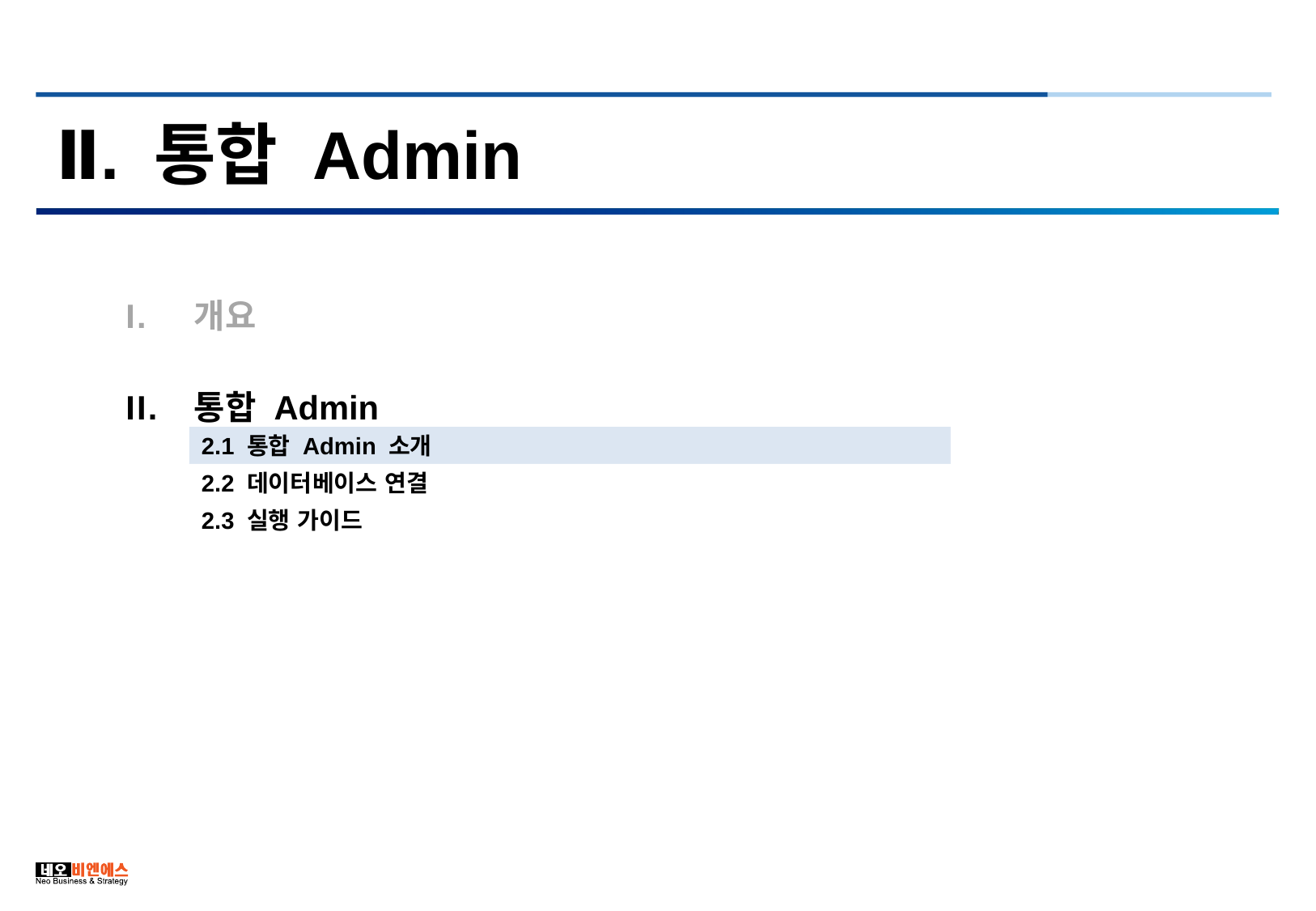

Ⅱ. 통합 Admin
개요
통합 Admin

2.1 통합 Admin 소개
2.2 데이터베이스 연결
2.3 실행 가이드